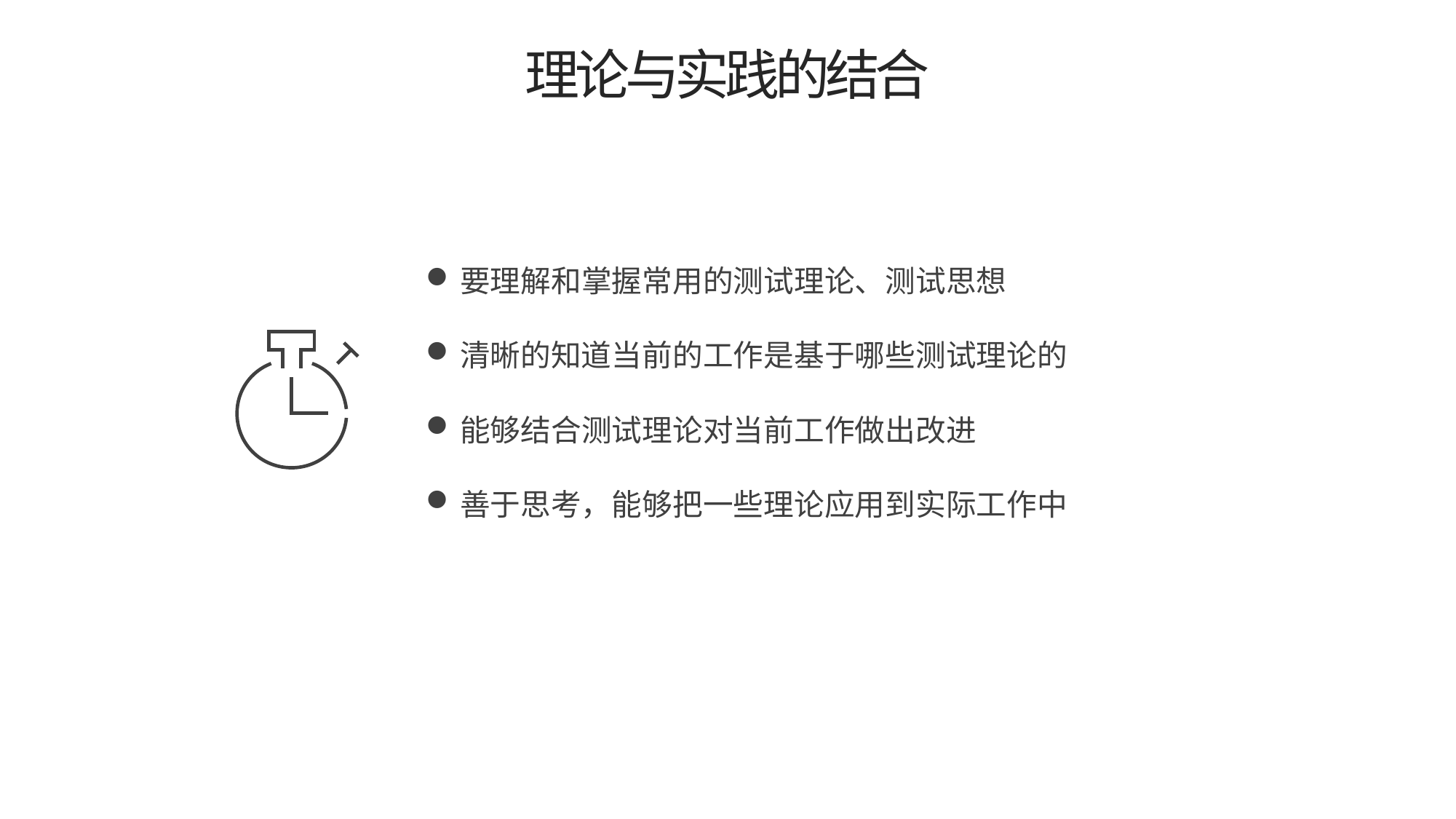

理论与实践的结合
e7d195523061f1c01ef2b70529884c179423570dbaad84926380ABC1F97BAEF0C8FC051856578EAB7874501A1FFE158C4981707381814BCC4D9A8E3554438DEE4FBCF5A5B4D2A8B0989AB57E8BAC65EBD40E762BED6E0A5C12A373A5BA032F5002D6502D1359B045FB2DF5CCC204EFCC4A84BF556E1EA5D8F1912FFA1224971540DD5966472C9754
要理解和掌握常用的测试理论、测试思想
清晰的知道当前的工作是基于哪些测试理论的

能够结合测试理论对当前工作做出改进
善于思考，能够把一些理论应用到实际工作中